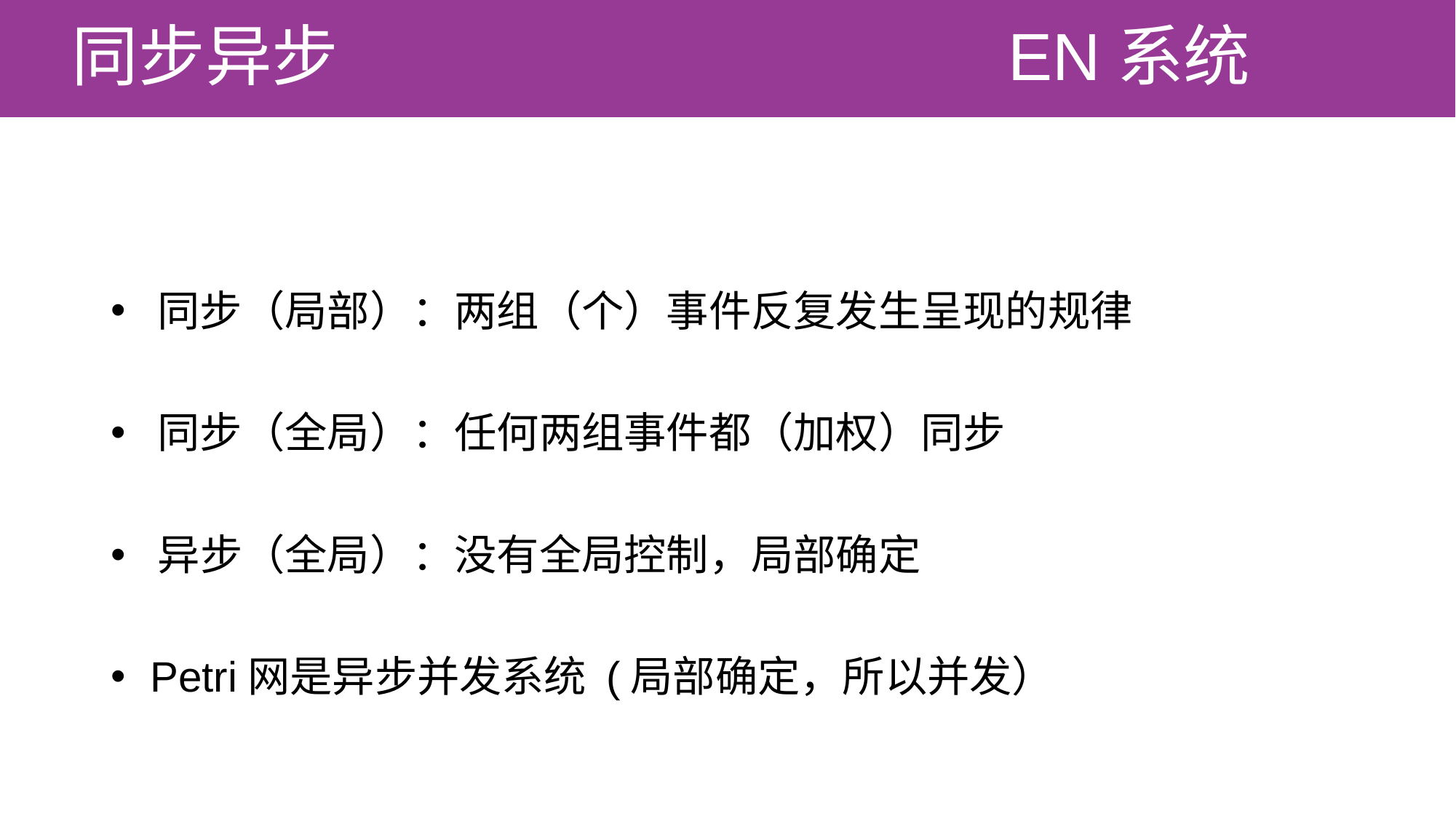

同步异步
# EN系统

 同步（局部）：两组（个）事件反复发生呈现的规律

 同步（全局）：任何两组事件都（加权）同步

 异步（全局）：没有全局控制，局部确定

 Petri网是异步并发系统 (局部确定，所以并发）